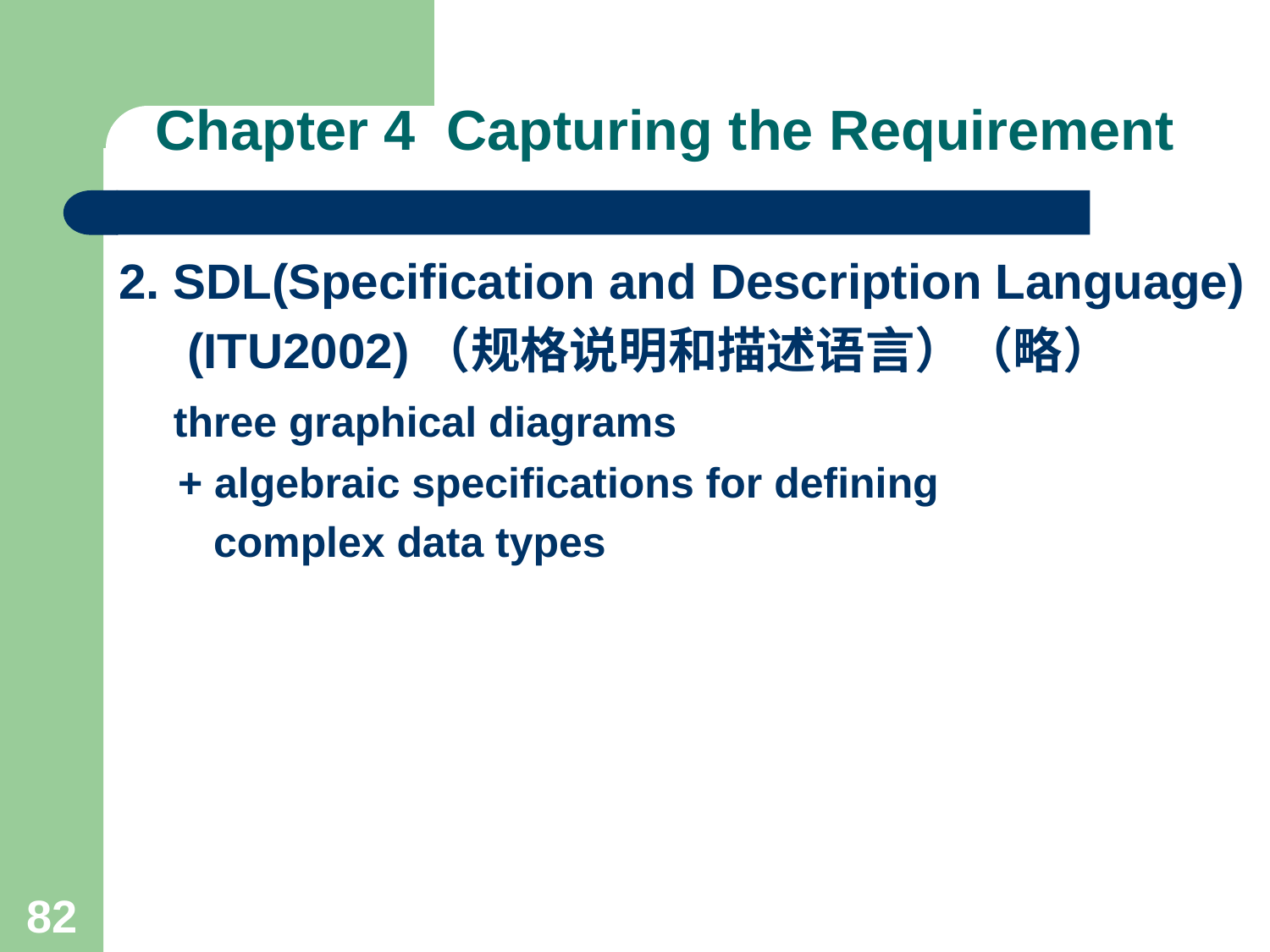

# Chapter 4  Capturing the Requirement
2. SDL(Specification and Description Language)
     (ITU2002)（规格说明和描述语言）（略）
    three graphical diagrams
     + algebraic specifications for defining
        complex data types
82